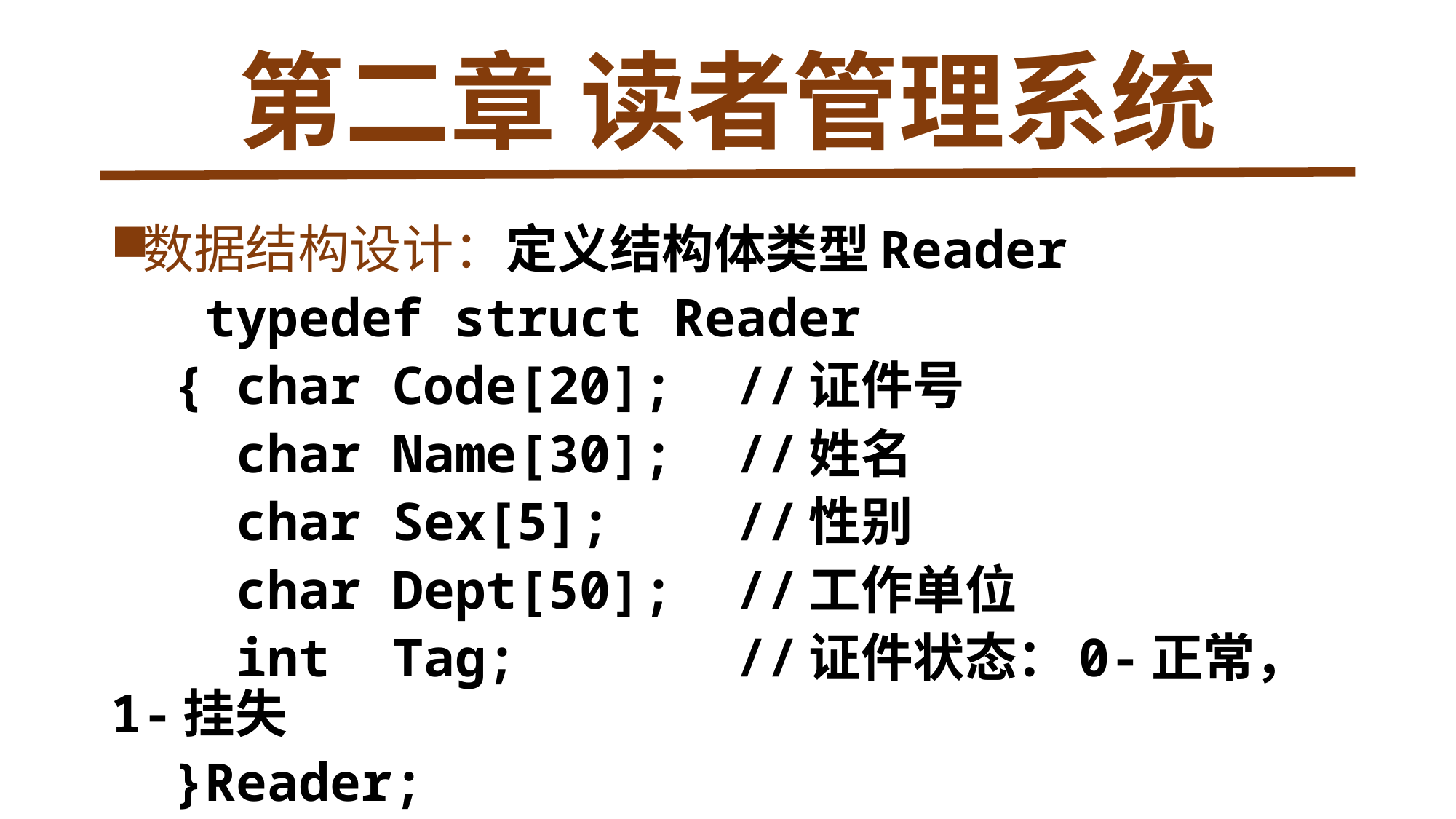

# 第二章 读者管理系统
数据结构设计：定义结构体类型Reader
   typedef struct Reader
  { char Code[20];  //证件号
    char Name[30];  //姓名
    char Sex[5];    //性别
    char Dept[50];  //工作单位
    int  Tag;       //证件状态：0-正常，1-挂失
  }Reader;